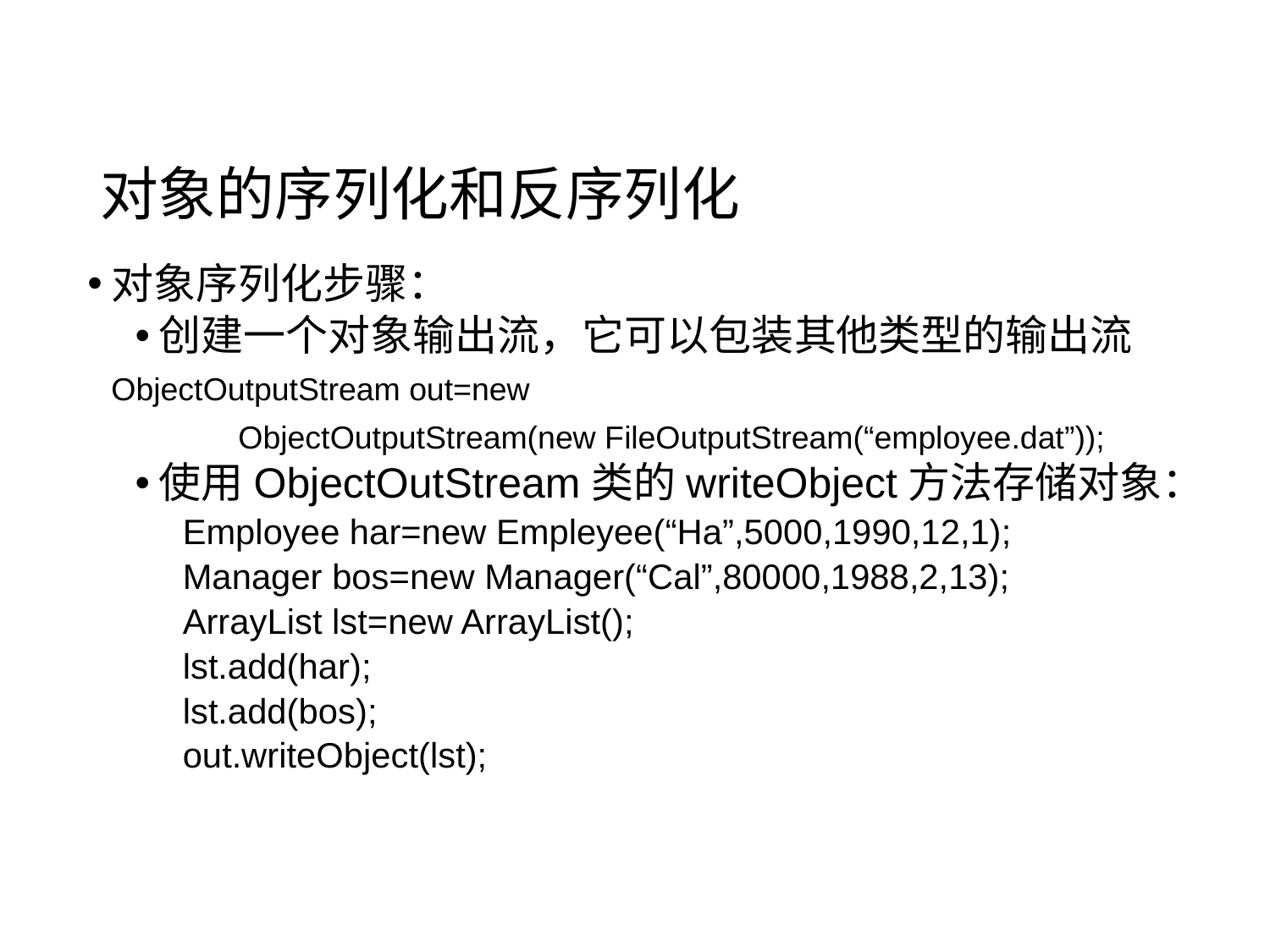

# 对象的序列化和反序列化
对象序列化步骤：
创建一个对象输出流，它可以包装其他类型的输出流
	ObjectOutputStream out=new
		ObjectOutputStream(new FileOutputStream(“employee.dat”));
使用ObjectOutStream类的writeObject方法存储对象：
Employee har=new Empleyee(“Ha”,5000,1990,12,1);
Manager bos=new Manager(“Cal”,80000,1988,2,13);
ArrayList lst=new ArrayList();
lst.add(har);
lst.add(bos);
out.writeObject(lst);